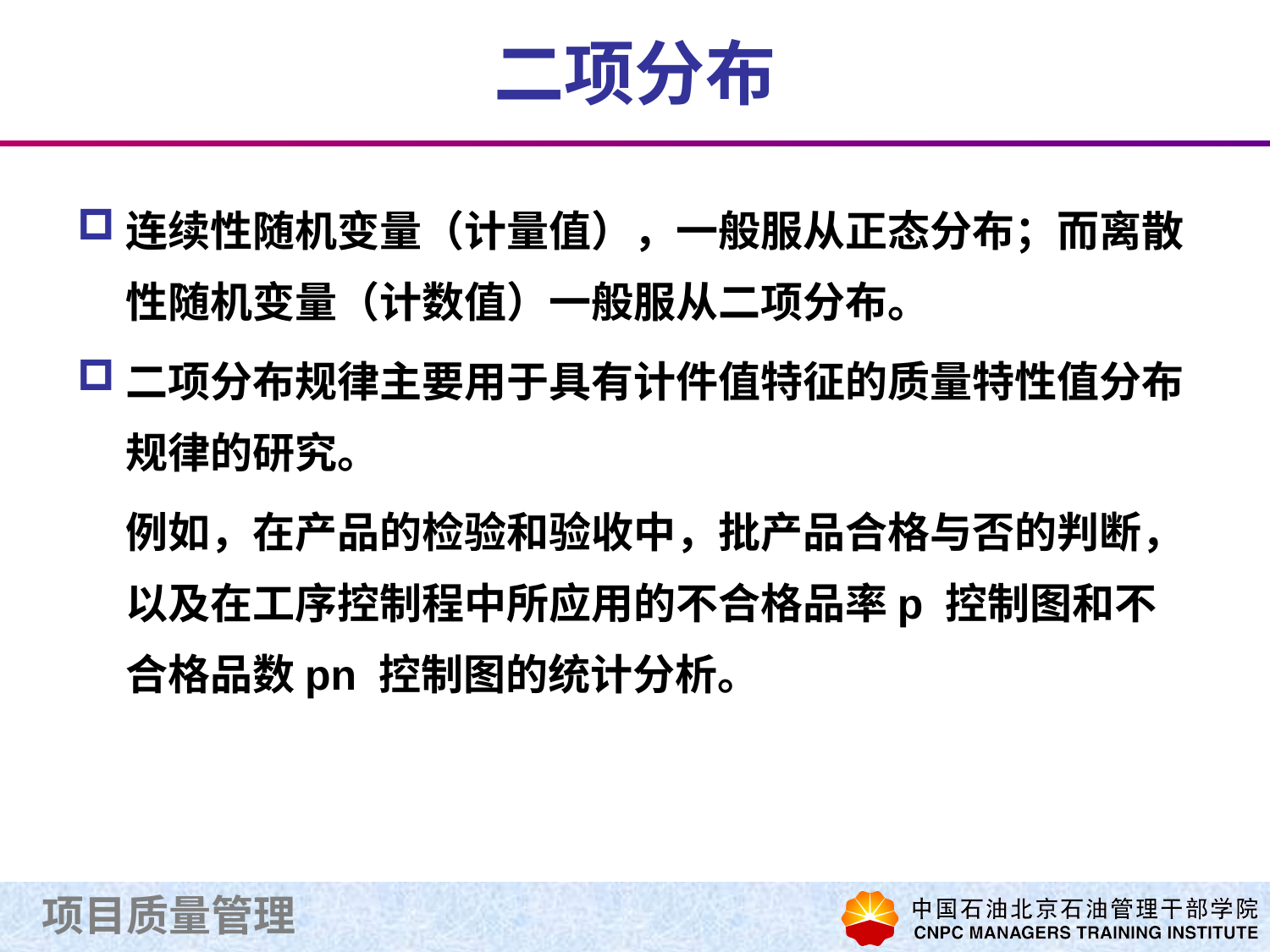

# 二项分布
连续性随机变量（计量值），一般服从正态分布；而离散性随机变量（计数值）一般服从二项分布。
二项分布规律主要用于具有计件值特征的质量特性值分布规律的研究。
	例如，在产品的检验和验收中，批产品合格与否的判断，以及在工序控制程中所应用的不合格品率p 控制图和不合格品数pn 控制图的统计分析。